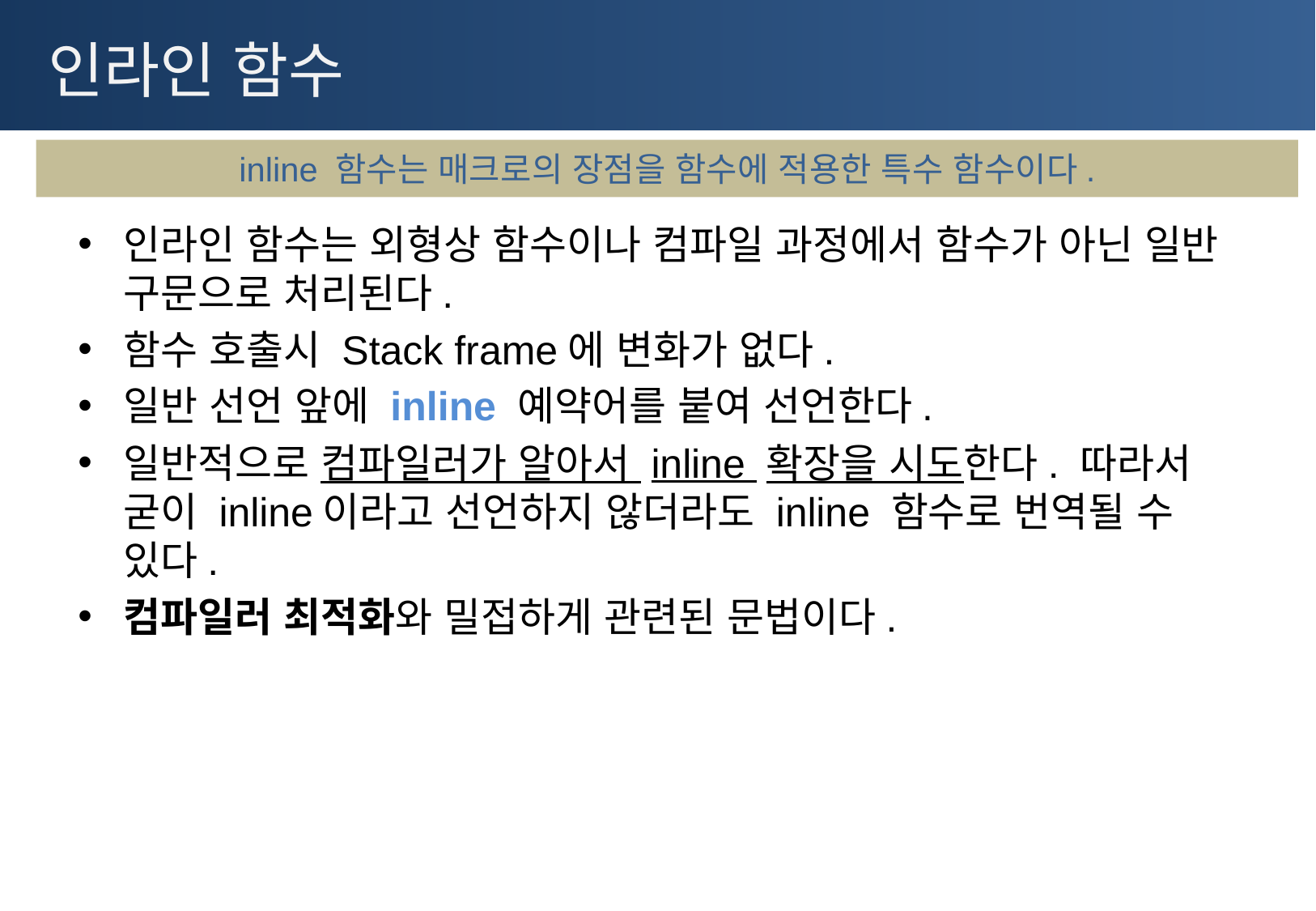

# 인라인 함수
inline 함수는 매크로의 장점을 함수에 적용한 특수 함수이다.
인라인 함수는 외형상 함수이나 컴파일 과정에서 함수가 아닌 일반 구문으로 처리된다.
함수 호출시 Stack frame에 변화가 없다.
일반 선언 앞에 inline 예약어를 붙여 선언한다.
일반적으로 컴파일러가 알아서 inline 확장을 시도한다. 따라서 굳이 inline이라고 선언하지 않더라도 inline 함수로 번역될 수 있다.
컴파일러 최적화와 밀접하게 관련된 문법이다.